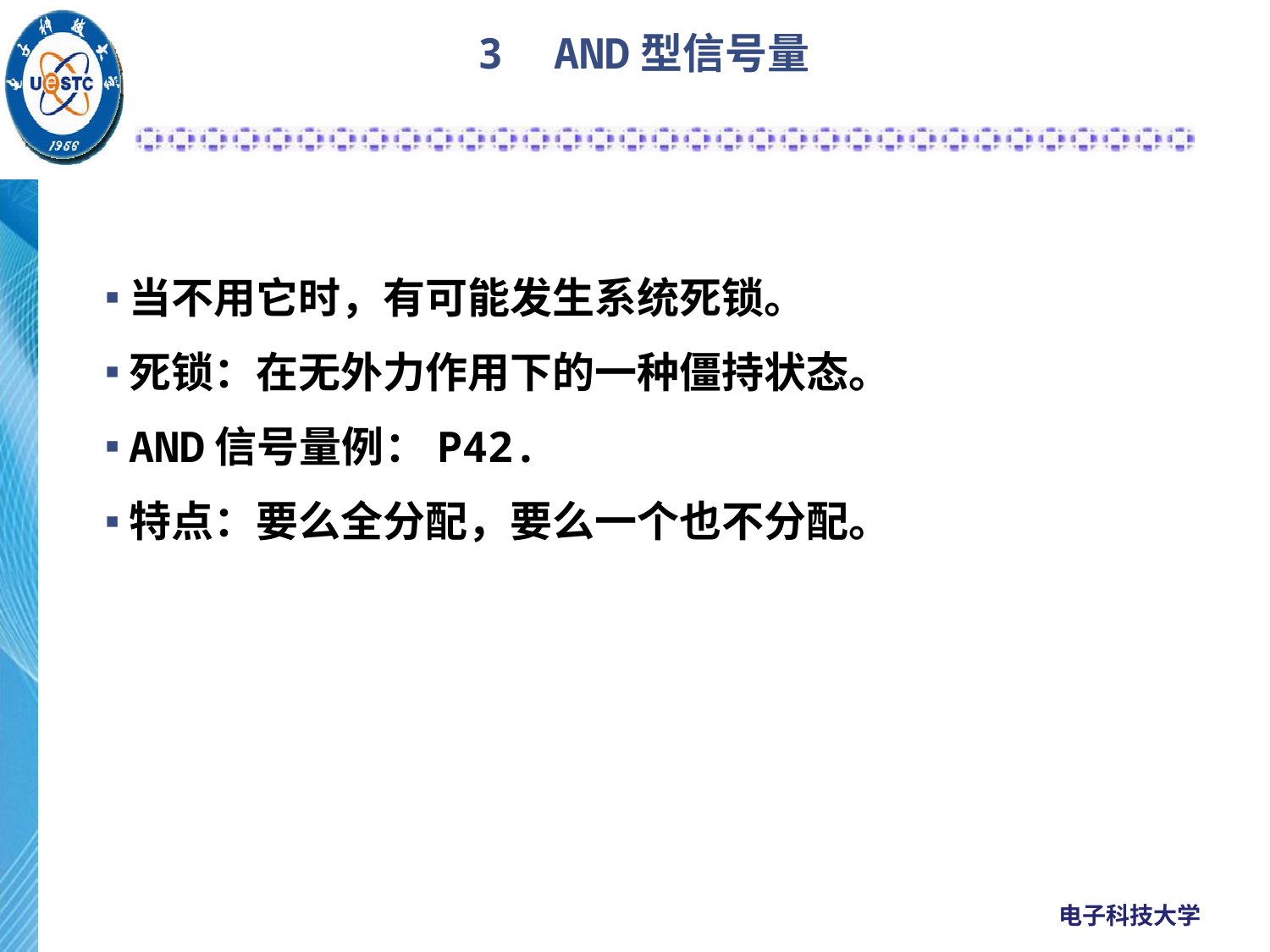

# 3  AND型信号量
当不用它时，有可能发生系统死锁。
死锁：在无外力作用下的一种僵持状态。
AND信号量例：P42.
特点：要么全分配，要么一个也不分配。